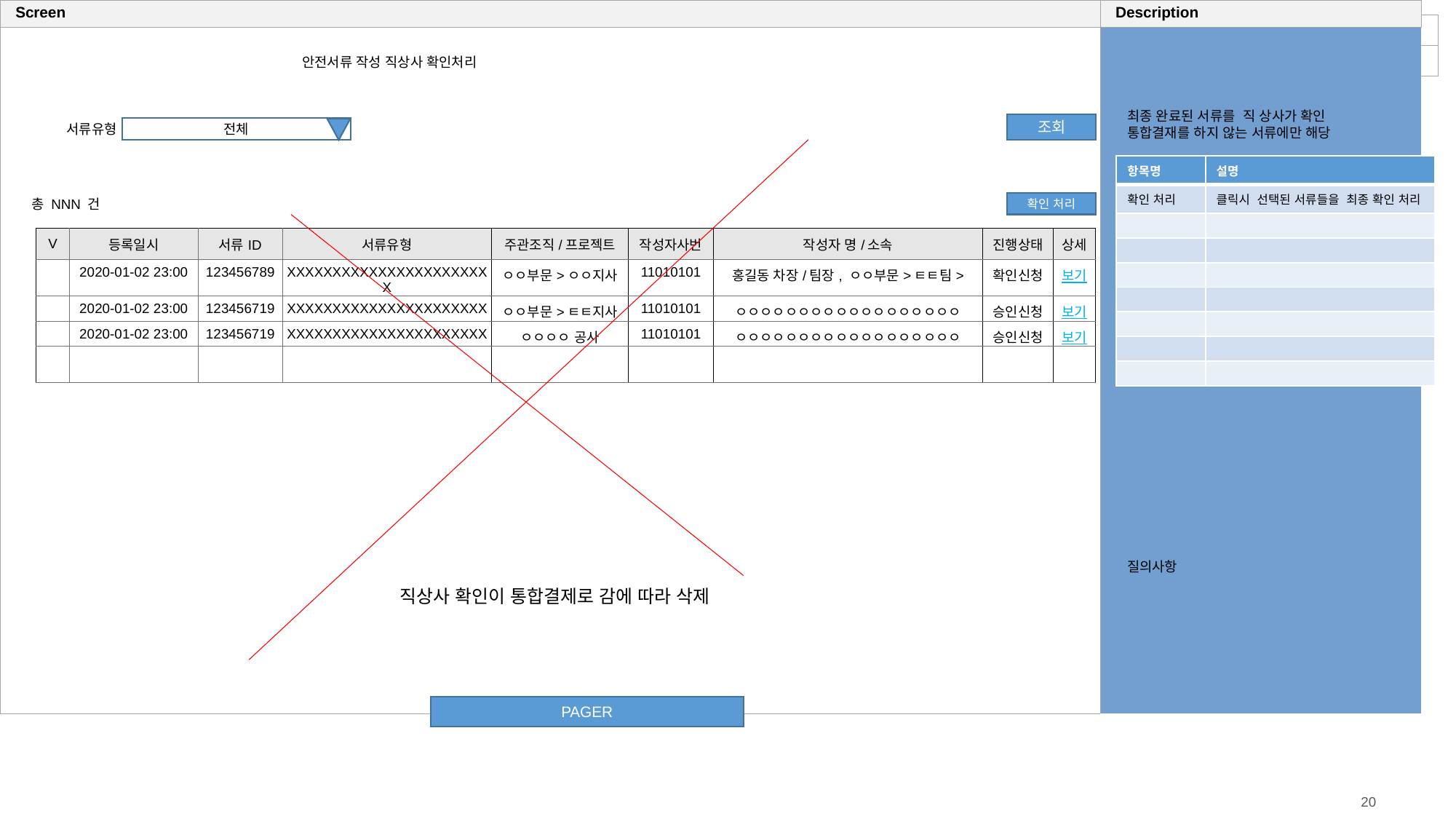

안전서류 작성 직상사 확인처리
최종 완료된 서류를  직 상사가 확인
통합결재를 하지 않는 서류에만 해당
조회
전체
서류유형

| 항목명 | 설명 |
| --- | --- |
| 확인 처리 | 클릭시 선택된 서류들을 최종 확인 처리 |
|  |  |
|  |  |
|  |  |
|  |  |
|  |  |
|  |  |
|  |  |
총 NNN 건
확인 처리
| V | 등록일시 | 서류ID | 서류유형 | 주관조직/프로젝트 | 작성자사번 | 작성자 명/소속 | 진행상태 | 상세 |
| --- | --- | --- | --- | --- | --- | --- | --- | --- |
|  | 2020-01-02 23:00 | 123456789 | XXXXXXXXXXXXXXXXXXXXXXX | ㅇㅇ부문>ㅇㅇ지사 | 11010101 | 홍길동 차장/팀장, ㅇㅇ부문>ㅌㅌ팀> | 확인신청 | 보기 |
|  | 2020-01-02 23:00 | 123456719 | XXXXXXXXXXXXXXXXXXXXXX | ㅇㅇ부문>ㅌㅌ지사 | 11010101 | ㅇㅇㅇㅇㅇㅇㅇㅇㅇㅇㅇㅇㅇㅇㅇㅇㅇㅇ | 승인신청 | 보기 |
|  | 2020-01-02 23:00 | 123456719 | XXXXXXXXXXXXXXXXXXXXXX | ㅇㅇㅇㅇ 공사 | 11010101 | ㅇㅇㅇㅇㅇㅇㅇㅇㅇㅇㅇㅇㅇㅇㅇㅇㅇㅇ | 승인신청 | 보기 |
|  |  |  |  |  |  |  |  |  |
질의사항

직상사 확인이 통합결제로 감에 따라 삭제
PAGER